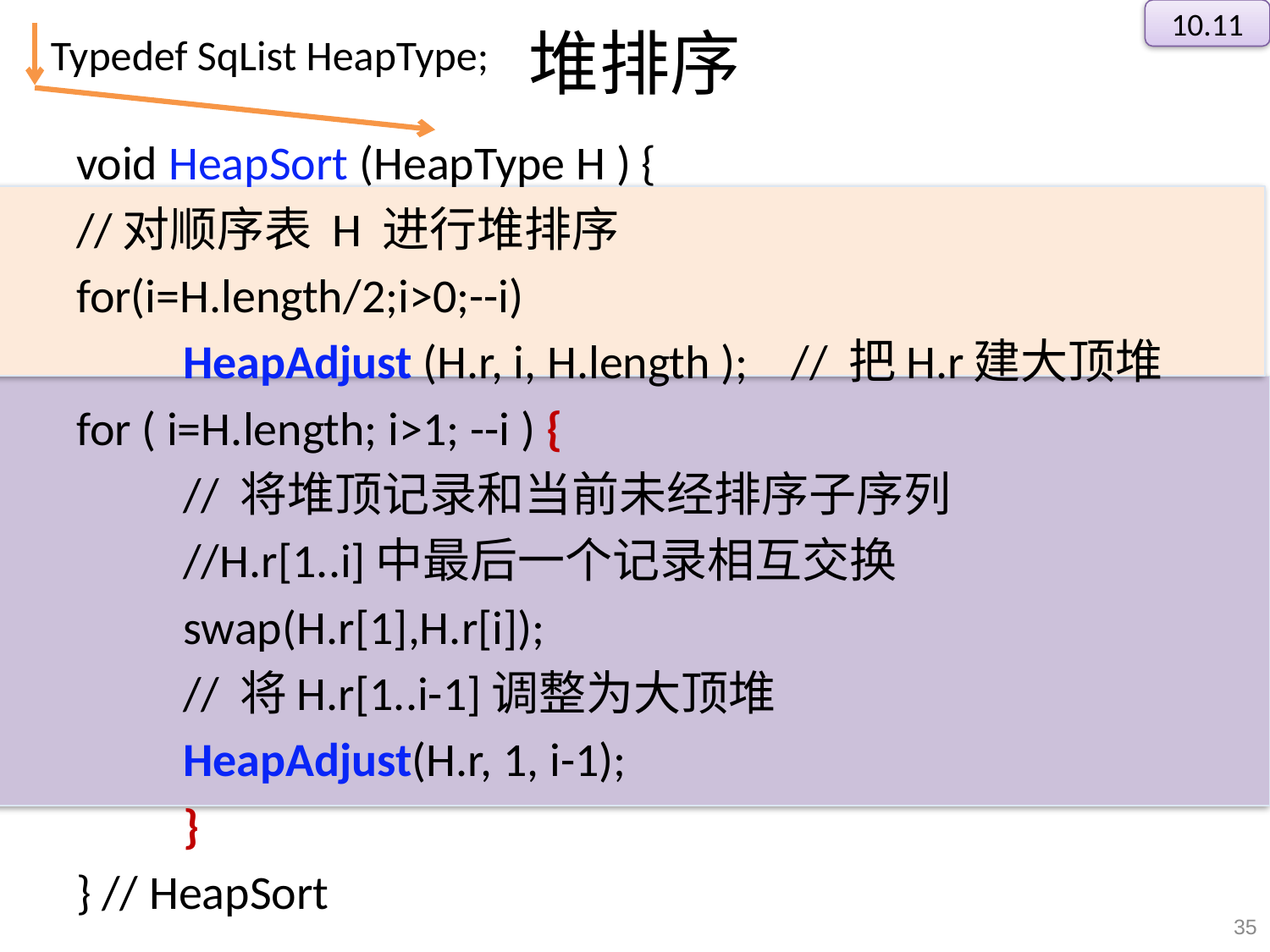

10.11
# 堆排序
Typedef SqList HeapType;
void HeapSort (HeapType H ) {
//对顺序表 H 进行堆排序
for(i=H.length/2;i>0;--i)
	HeapAdjust (H.r, i, H.length );    // 把H.r建大顶堆
for ( i=H.length; i>1; --i ) {
	// 将堆顶记录和当前未经排序子序列
	//H.r[1..i]中最后一个记录相互交换
	swap(H.r[1],H.r[i]);
	// 将H.r[1..i-1]调整为大顶堆
	HeapAdjust(H.r, 1, i-1);
	}
} // HeapSort

35